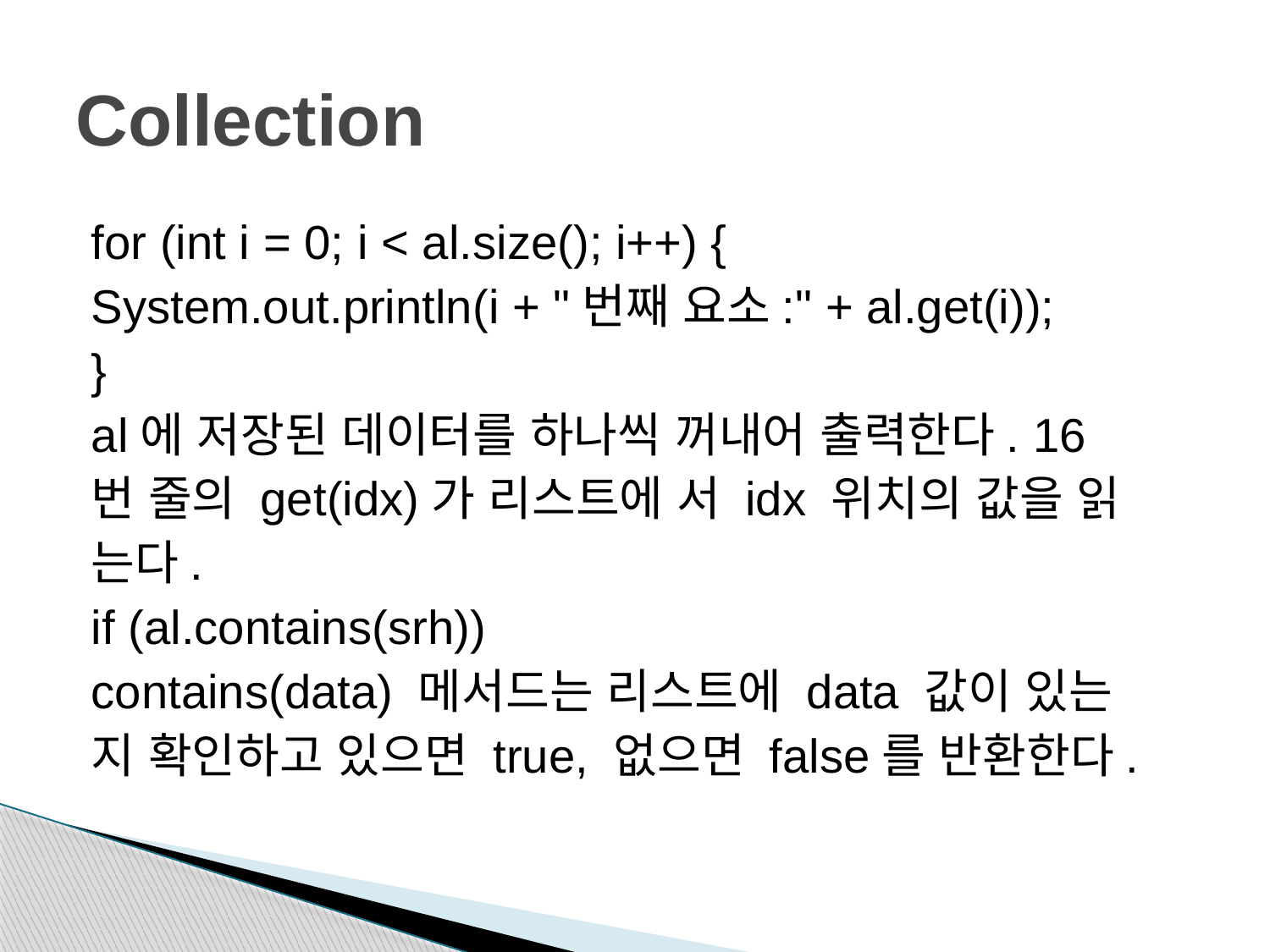

# Collection
for (int i = 0; i < al.size(); i++) {
System.out.println(i + "번째 요소:" + al.get(i));
}
al에 저장된 데이터를 하나씩 꺼내어 출력한다. 16
번 줄의 get(idx)가 리스트에 서 idx 위치의 값을 읽
는다.
if (al.contains(srh))
contains(data) 메서드는 리스트에 data 값이 있는
지 확인하고 있으면 true, 없으면 false를 반환한다.